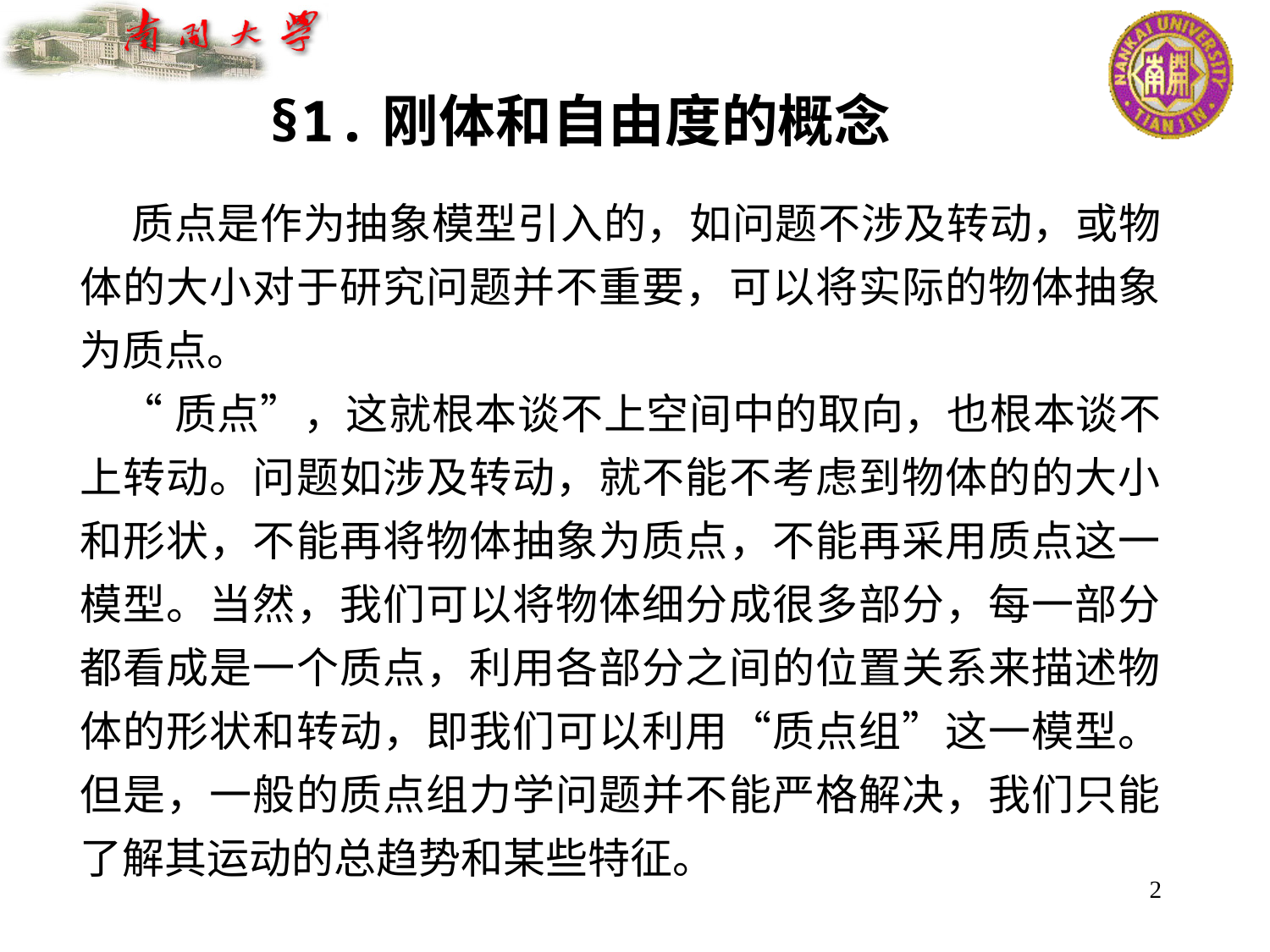

# §1.刚体和自由度的概念
    质点是作为抽象模型引入的，如问题不涉及转动，或物体的大小对于研究问题并不重要，可以将实际的物体抽象为质点。
    “质点”，这就根本谈不上空间中的取向，也根本谈不上转动。问题如涉及转动，就不能不考虑到物体的的大小和形状，不能再将物体抽象为质点，不能再采用质点这一模型。当然，我们可以将物体细分成很多部分，每一部分都看成是一个质点，利用各部分之间的位置关系来描述物体的形状和转动，即我们可以利用“质点组”这一模型。但是，一般的质点组力学问题并不能严格解决，我们只能了解其运动的总趋势和某些特征。
2